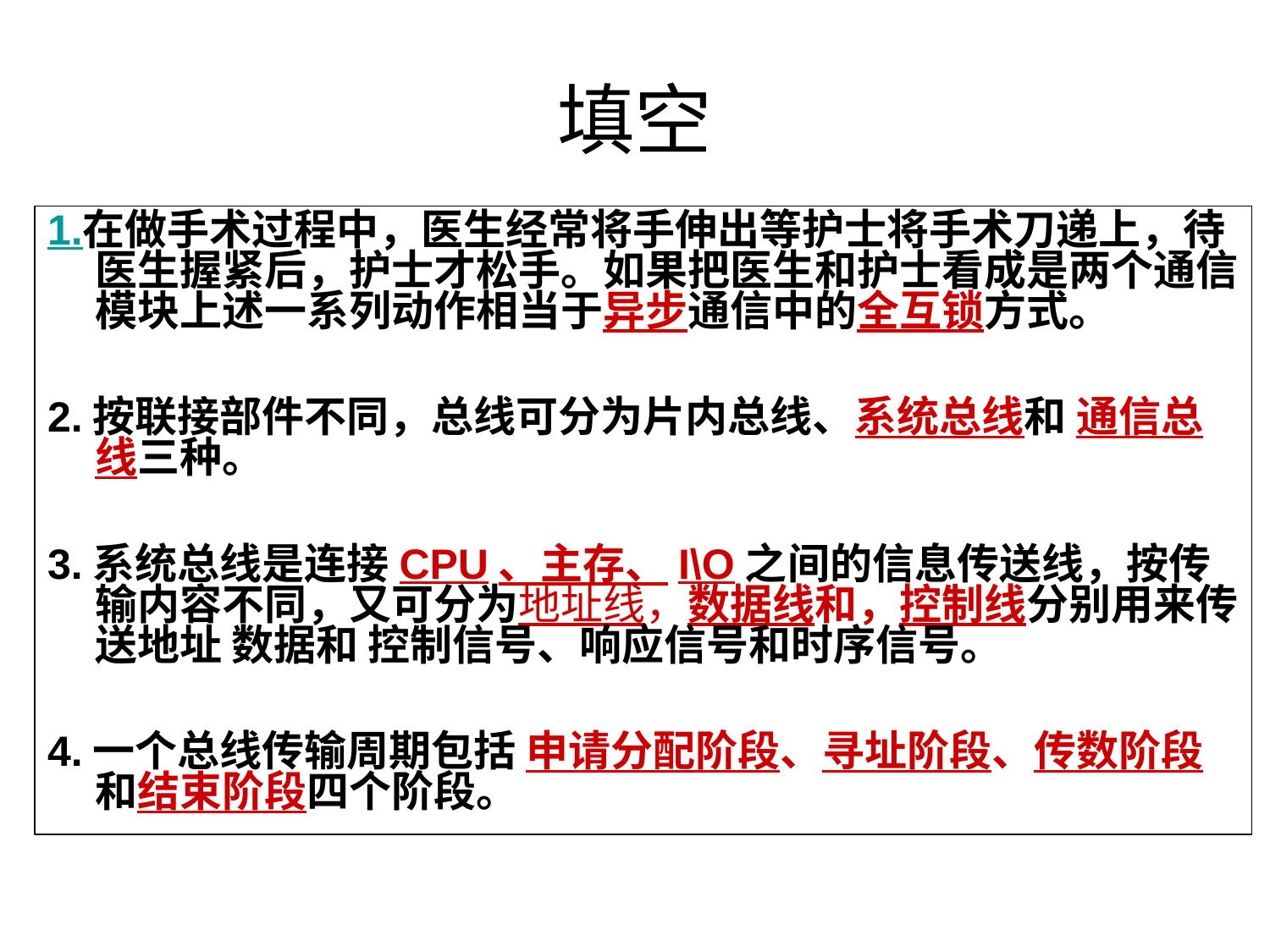

# 填空
1.在做手术过程中，医生经常将手伸出等护士将手术刀递上，待医生握紧后，护士才松手。如果把医生和护士看成是两个通信模块上述一系列动作相当于异步通信中的全互锁方式。

2.按联接部件不同，总线可分为片内总线、系统总线和 通信总线三种。

3.系统总线是连接CPU、主存、I\O之间的信息传送线，按传输内容不同，又可分为地址线，数据线和，控制线分别用来传送地址 数据和 控制信号、响应信号和时序信号。

4.一个总线传输周期包括 申请分配阶段、寻址阶段、传数阶段和结束阶段四个阶段。